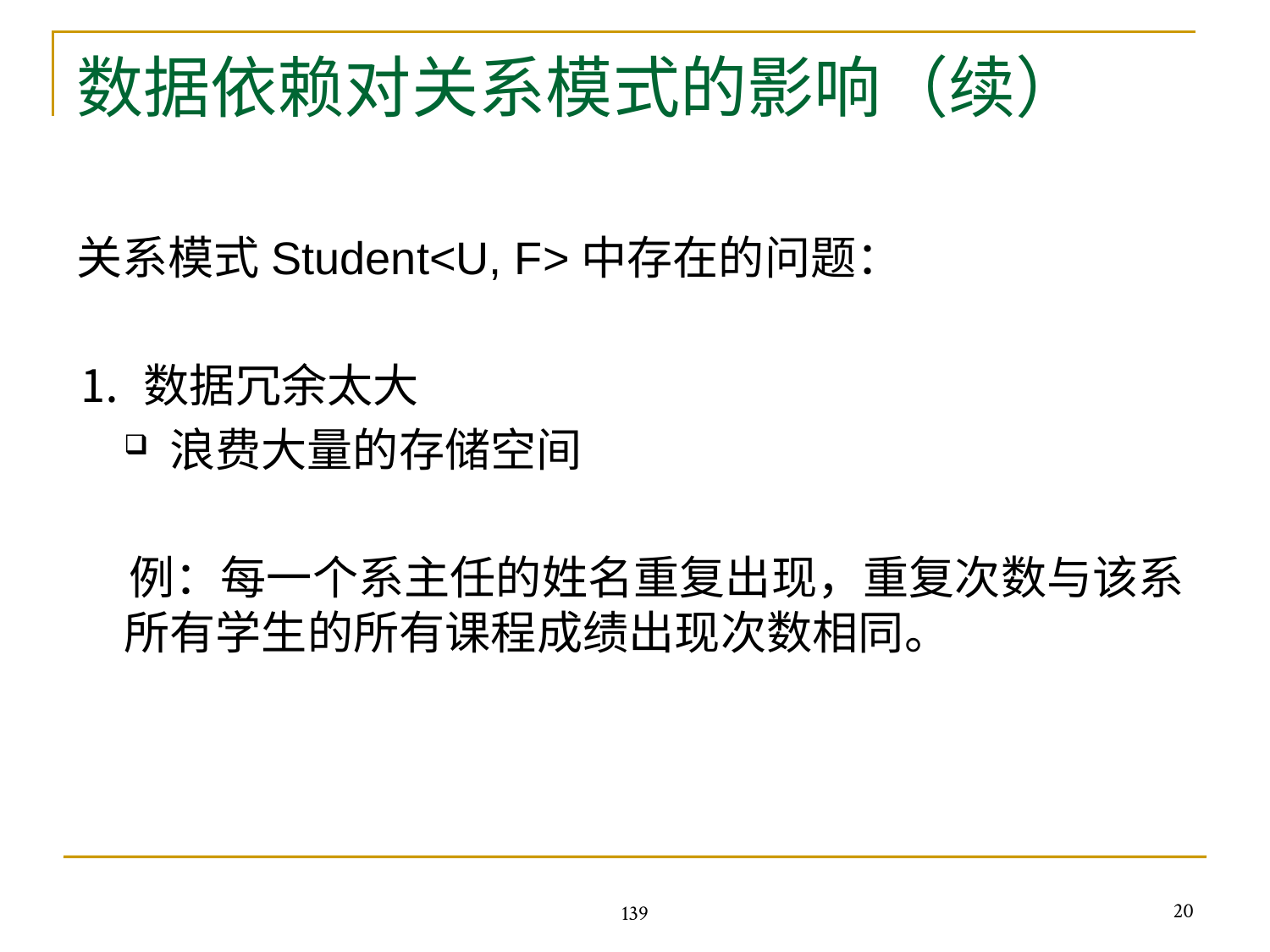

# 数据依赖对关系模式的影响（续）
关系模式Student<U, F>中存在的问题：

⒈ 数据冗余太大
浪费大量的存储空间

    例：每一个系主任的姓名重复出现，重复次数与该系所有学生的所有课程成绩出现次数相同。

20
139